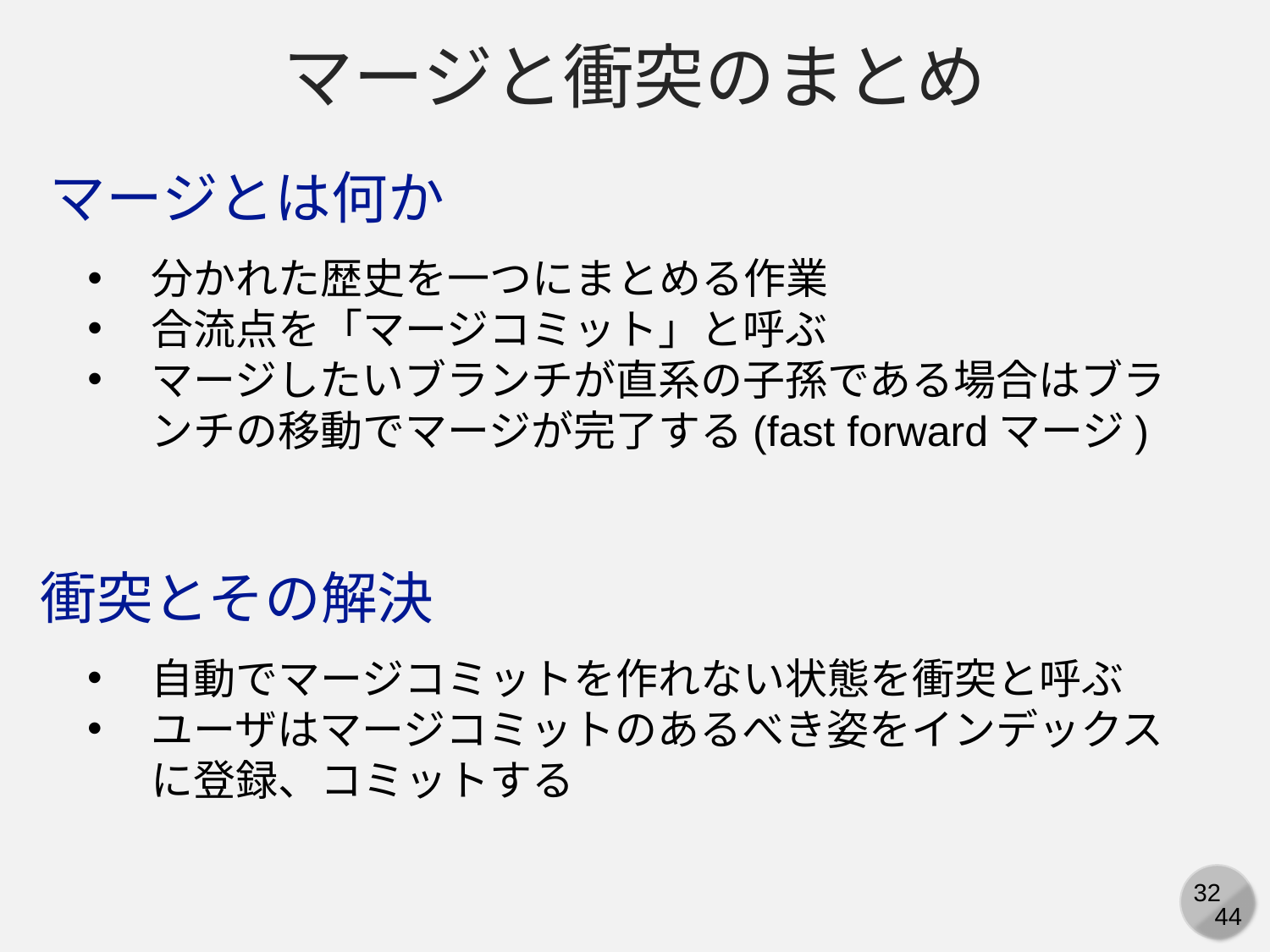

マージと衝突のまとめ
マージとは何か
分かれた歴史を一つにまとめる作業
合流点を「マージコミット」と呼ぶ
マージしたいブランチが直系の子孫である場合はブランチの移動でマージが完了する(fast forwardマージ)
衝突とその解決
自動でマージコミットを作れない状態を衝突と呼ぶ
ユーザはマージコミットのあるべき姿をインデックスに登録、コミットする